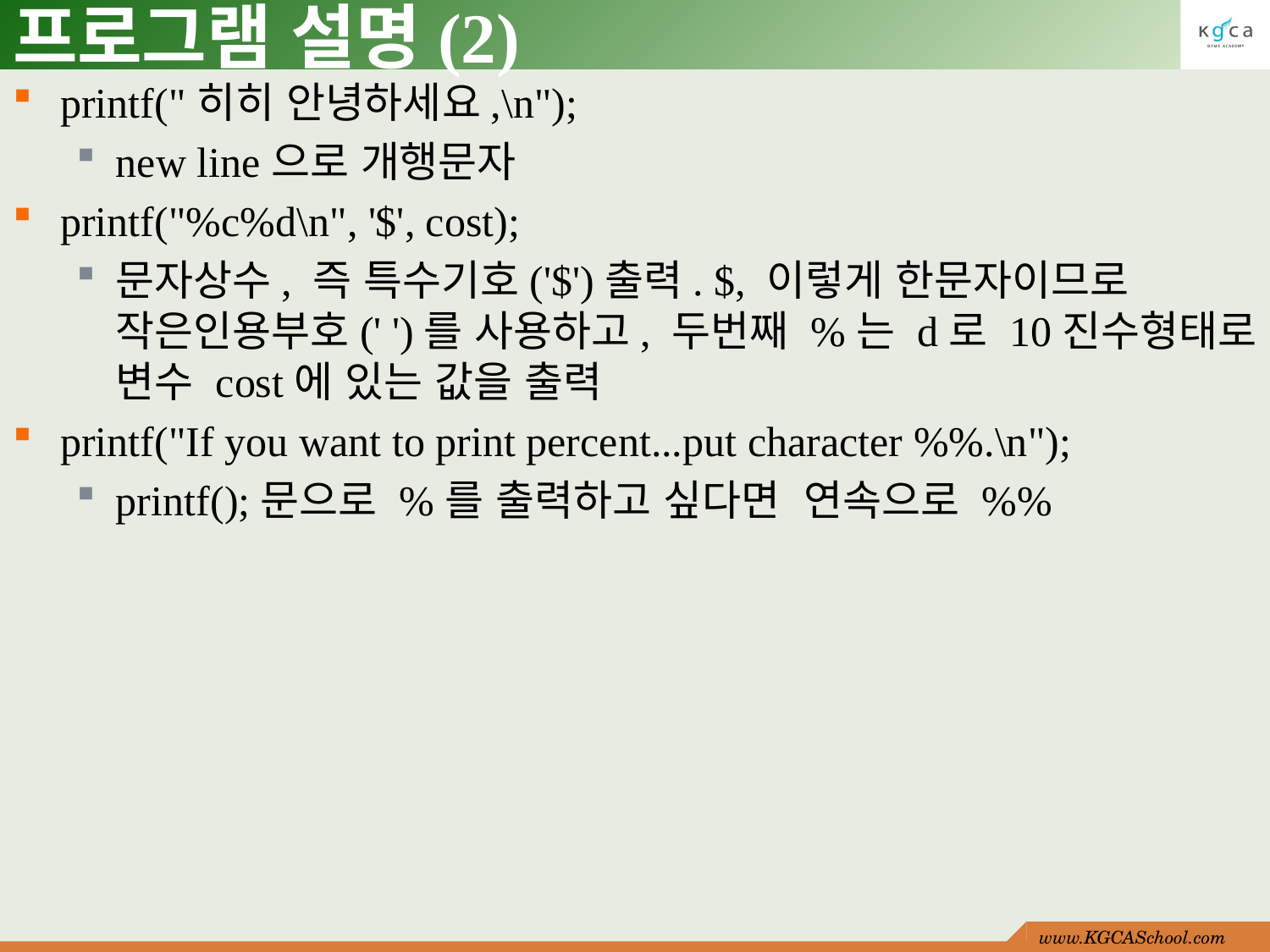

# 프로그램 설명(2)
printf("히히 안녕하세요,\n");
new line으로 개행문자
printf("%c%d\n", '$', cost);
문자상수, 즉 특수기호('$')출력. $, 이렇게 한문자이므로 작은인용부호(' ')를 사용하고, 두번째 %는 d로 10진수형태로 변수 cost에 있는 값을 출력
printf("If you want to print percent...put character %%.\n");
printf();문으로 %를 출력하고 싶다면  연속으로 %%